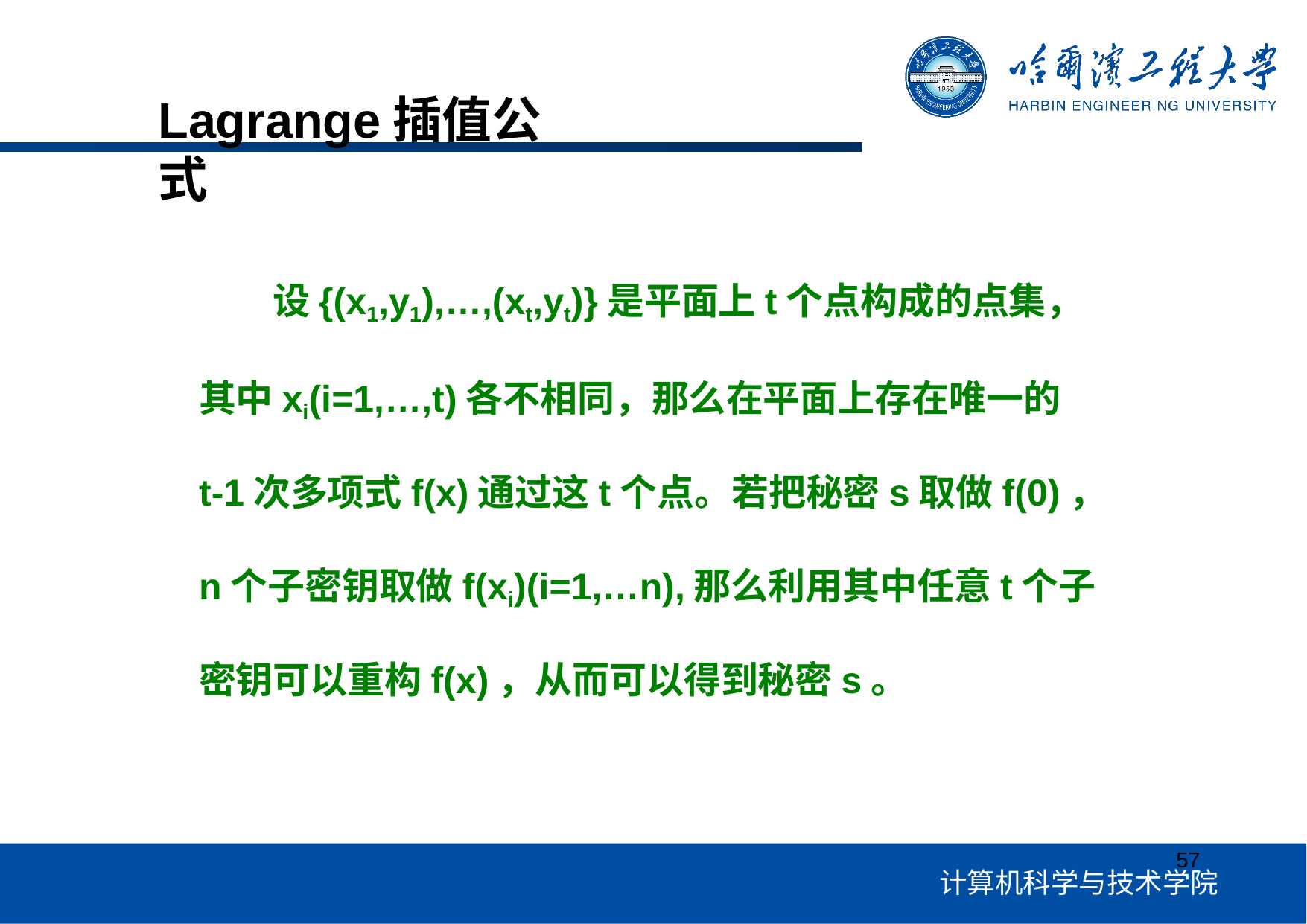

# Lagrange插值公式
 设{(x1,y1),…,(xt,yt)}是平面上t个点构成的点集，
其中xi(i=1,…,t)各不相同，那么在平面上存在唯一的
t-1次多项式f(x)通过这t个点。若把秘密s取做f(0)，n个子密钥取做f(xi)(i=1,…n),那么利用其中任意t个子密钥可以重构f(x)，从而可以得到秘密s。
57